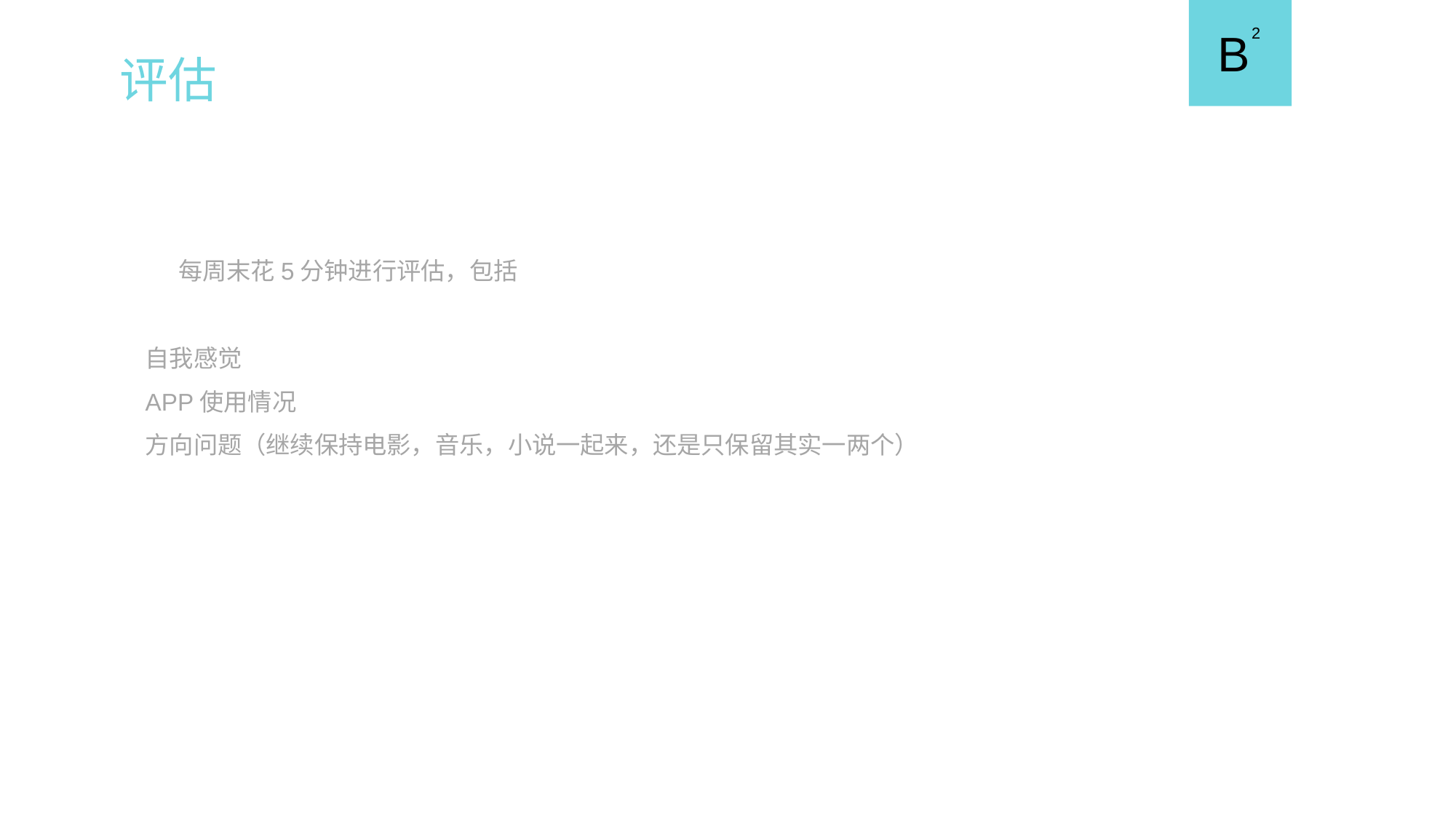

B
2
评估
     每周末花5分钟进行评估，包括

自我感觉
APP使用情况
方向问题（继续保持电影，音乐，小说一起来，还是只保留其实一两个）